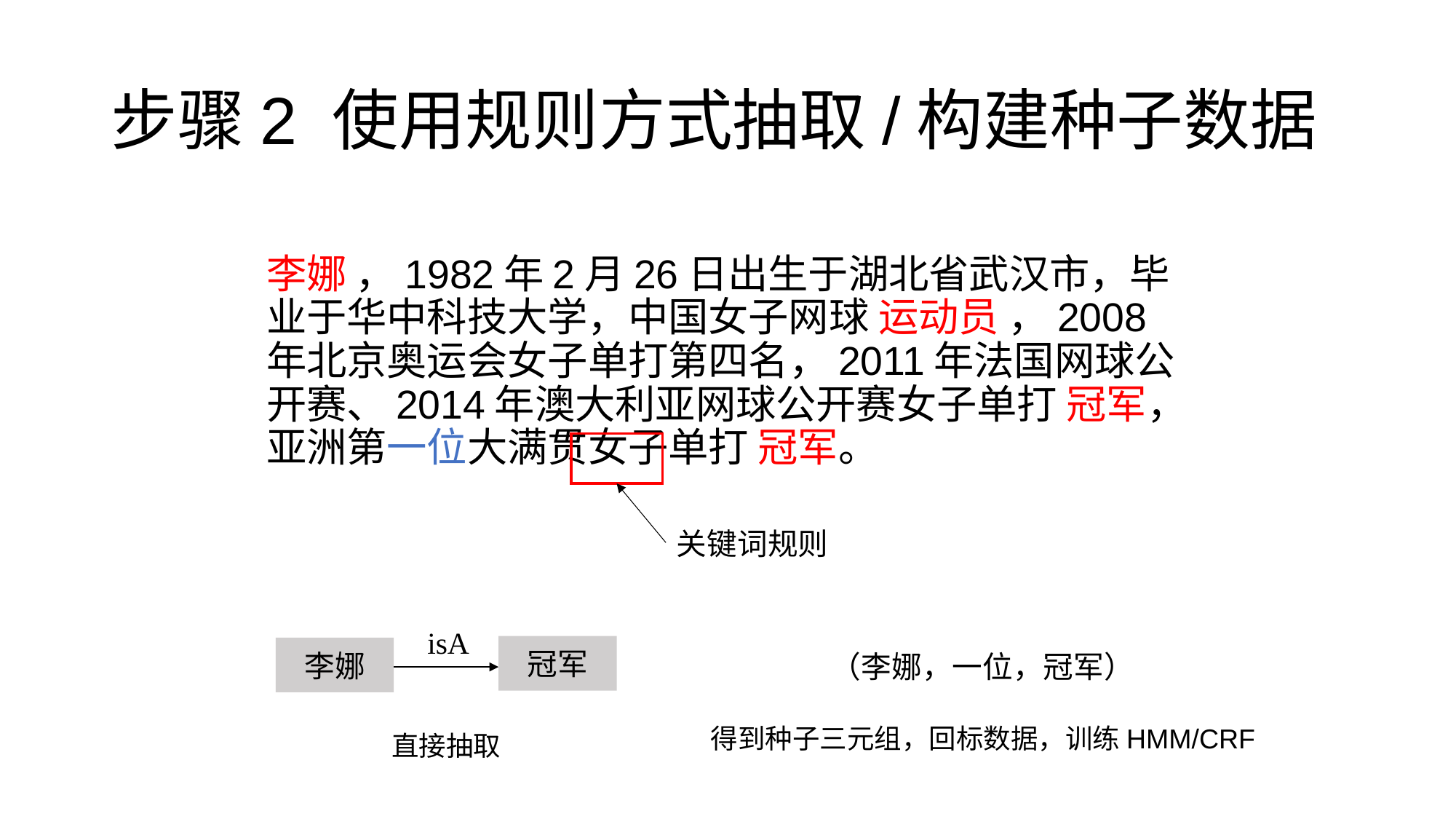

# 步骤2 使用规则方式抽取/构建种子数据
李娜 ，1982年2月26日出生于湖北省武汉市，毕业于华中科技大学，中国女子网球 运动员 ，2008年北京奥运会女子单打第四名，2011年法国网球公开赛、2014年澳大利亚网球公开赛女子单打 冠军，亚洲第一位大满贯女子单打 冠军。

关键词规则
isA
冠军
李娜
（李娜，一位，冠军）

得到种子三元组，回标数据，训练HMM/CRF
直接抽取